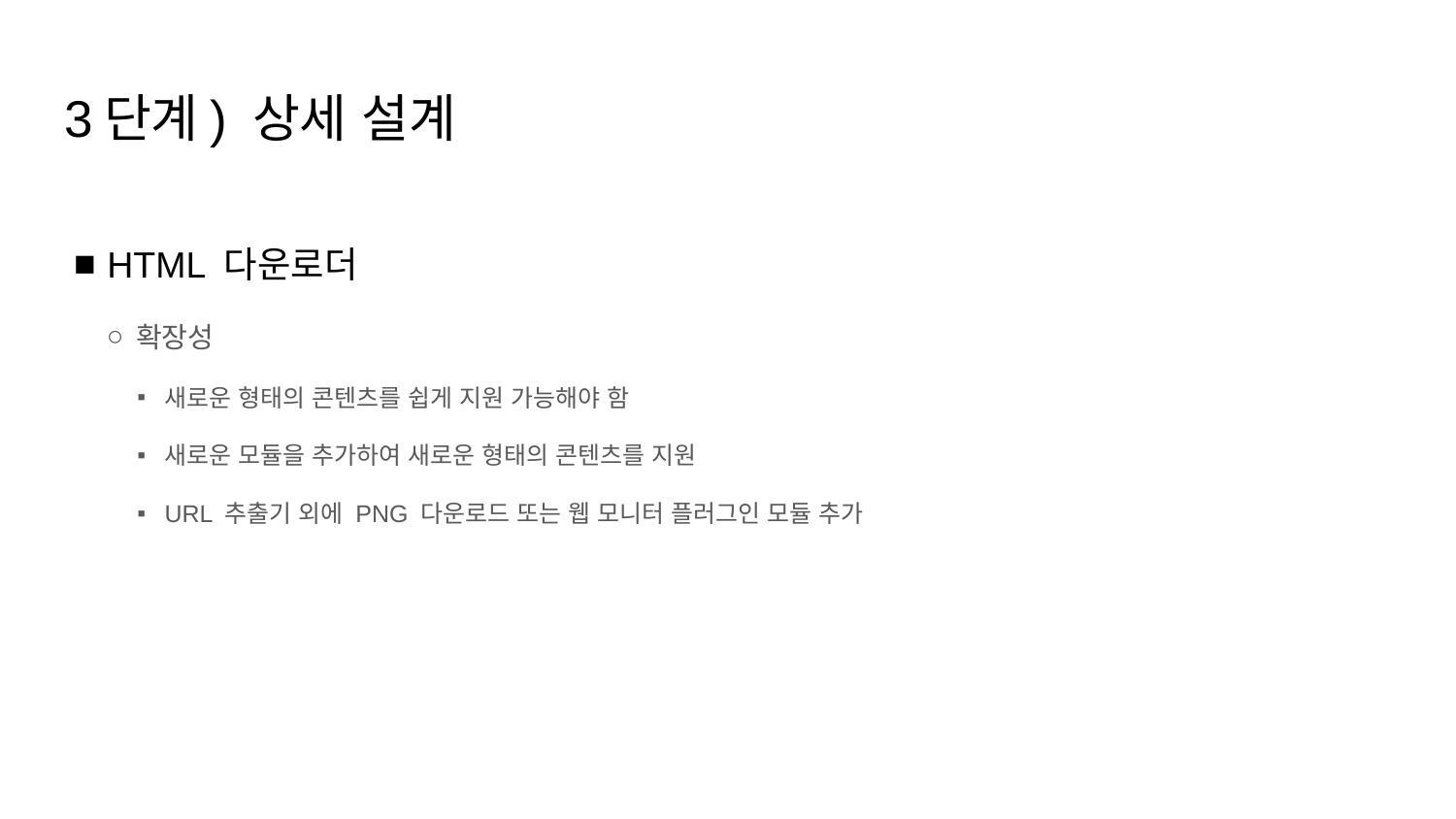

# 3단계) 상세 설계
HTML 다운로더
확장성
새로운 형태의 콘텐츠를 쉽게 지원 가능해야 함
새로운 모듈을 추가하여 새로운 형태의 콘텐츠를 지원
URL 추출기 외에 PNG 다운로드 또는 웹 모니터 플러그인 모듈 추가